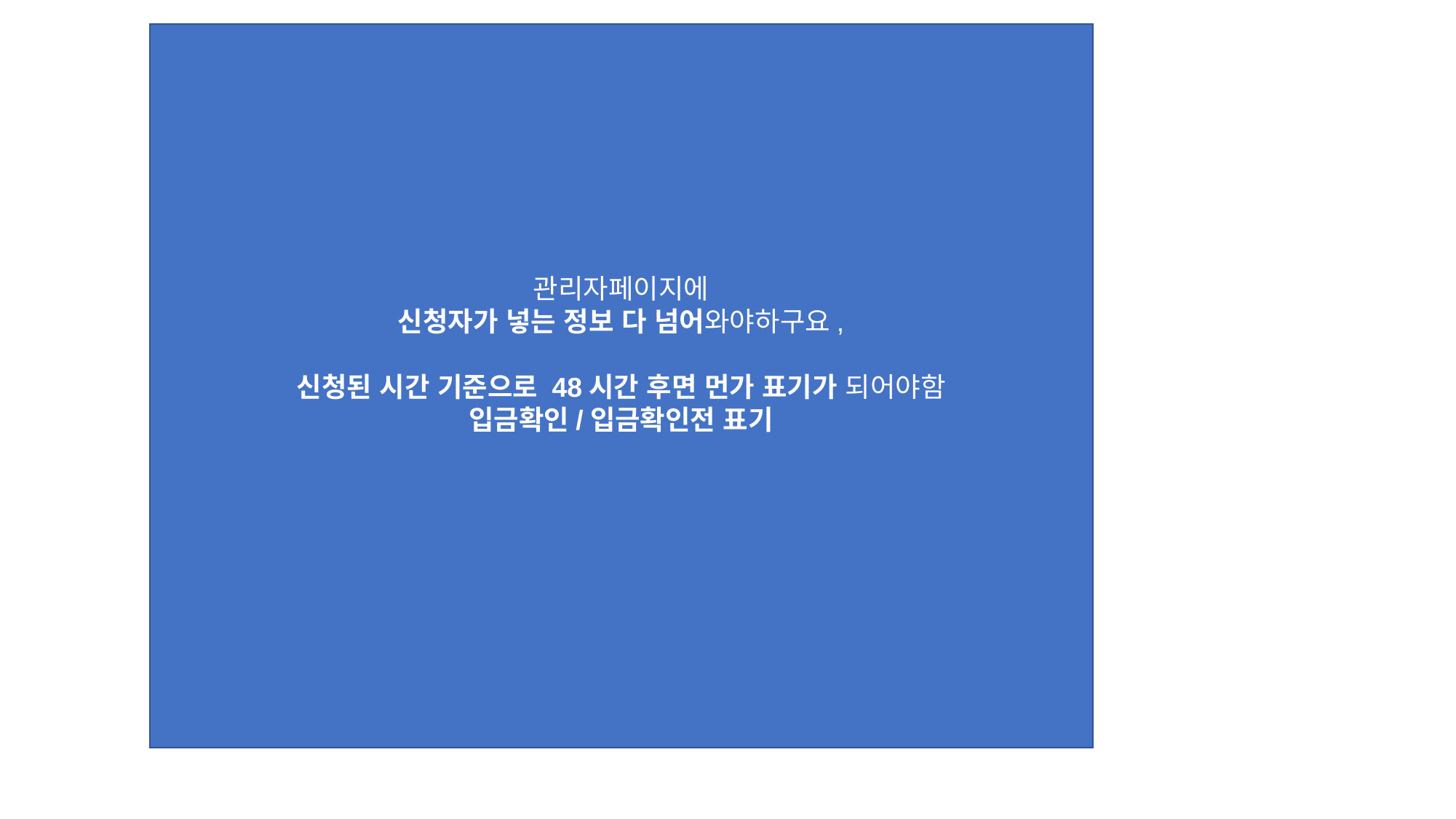

관리자페이지에
신청자가 넣는 정보 다 넘어와야하구요,

신청된 시간 기준으로 48시간 후면 먼가 표기가 되어야함
입금확인/입금확인전 표기

#